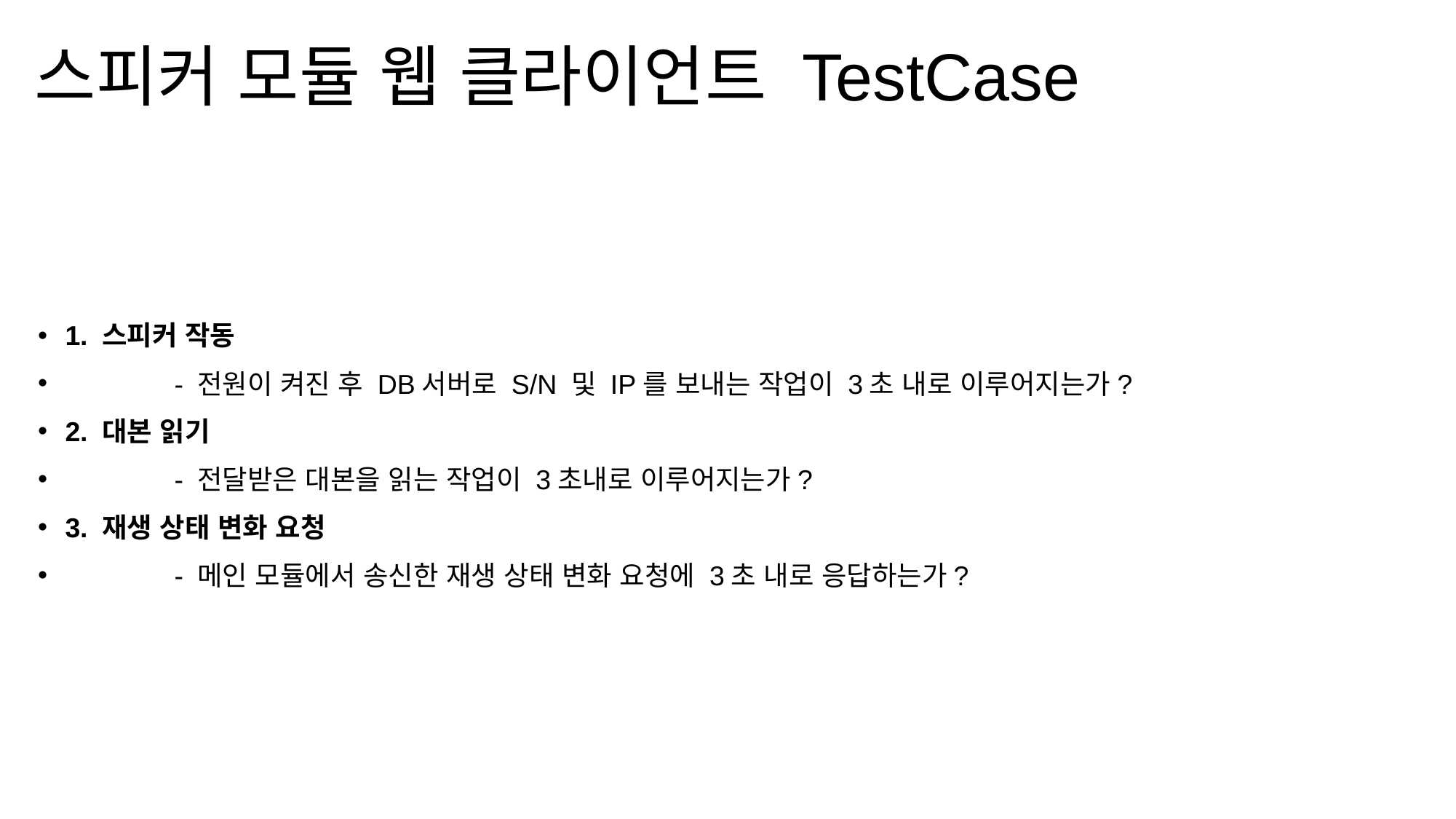

# 스피커 모듈 웹 클라이언트 TestCase
1. 스피커 작동
 	- 전원이 켜진 후 DB서버로 S/N 및 IP를 보내는 작업이 3초 내로 이루어지는가?
2. 대본 읽기
	- 전달받은 대본을 읽는 작업이 3초내로 이루어지는가?
3. 재생 상태 변화 요청
	- 메인 모듈에서 송신한 재생 상태 변화 요청에 3초 내로 응답하는가?